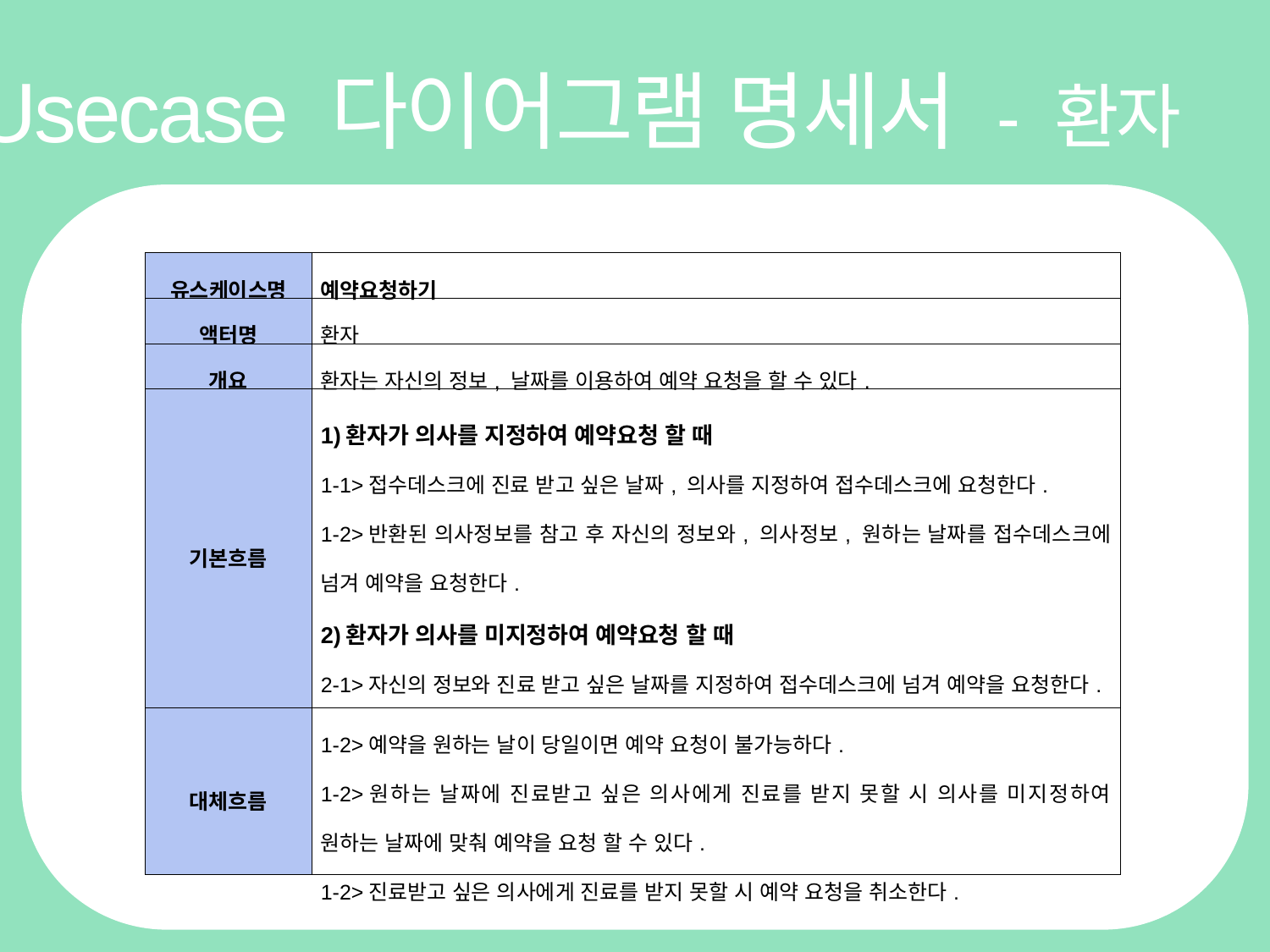

Usecase 다이어그램 명세서 - 환자
| 유스케이스명 | 예약요청하기 |
| --- | --- |
| 액터명 | 환자 |
| 개요 | 환자는 자신의 정보, 날짜를 이용하여 예약 요청을 할 수 있다. |
| 기본흐름 | 1)환자가 의사를 지정하여 예약요청 할 때 1-1>접수데스크에 진료 받고 싶은 날짜, 의사를 지정하여 접수데스크에 요청한다. 1-2>반환된 의사정보를 참고 후 자신의 정보와, 의사정보, 원하는 날짜를 접수데스크에 넘겨 예약을 요청한다. 2)환자가 의사를 미지정하여 예약요청 할 때 2-1>자신의 정보와 진료 받고 싶은 날짜를 지정하여 접수데스크에 넘겨 예약을 요청한다. |
| 대체흐름 | 1-2>예약을 원하는 날이 당일이면 예약 요청이 불가능하다. 1-2>원하는 날짜에 진료받고 싶은 의사에게 진료를 받지 못할 시 의사를 미지정하여 원하는 날짜에 맞춰 예약을 요청 할 수 있다. 1-2>진료받고 싶은 의사에게 진료를 받지 못할 시 예약 요청을 취소한다. |